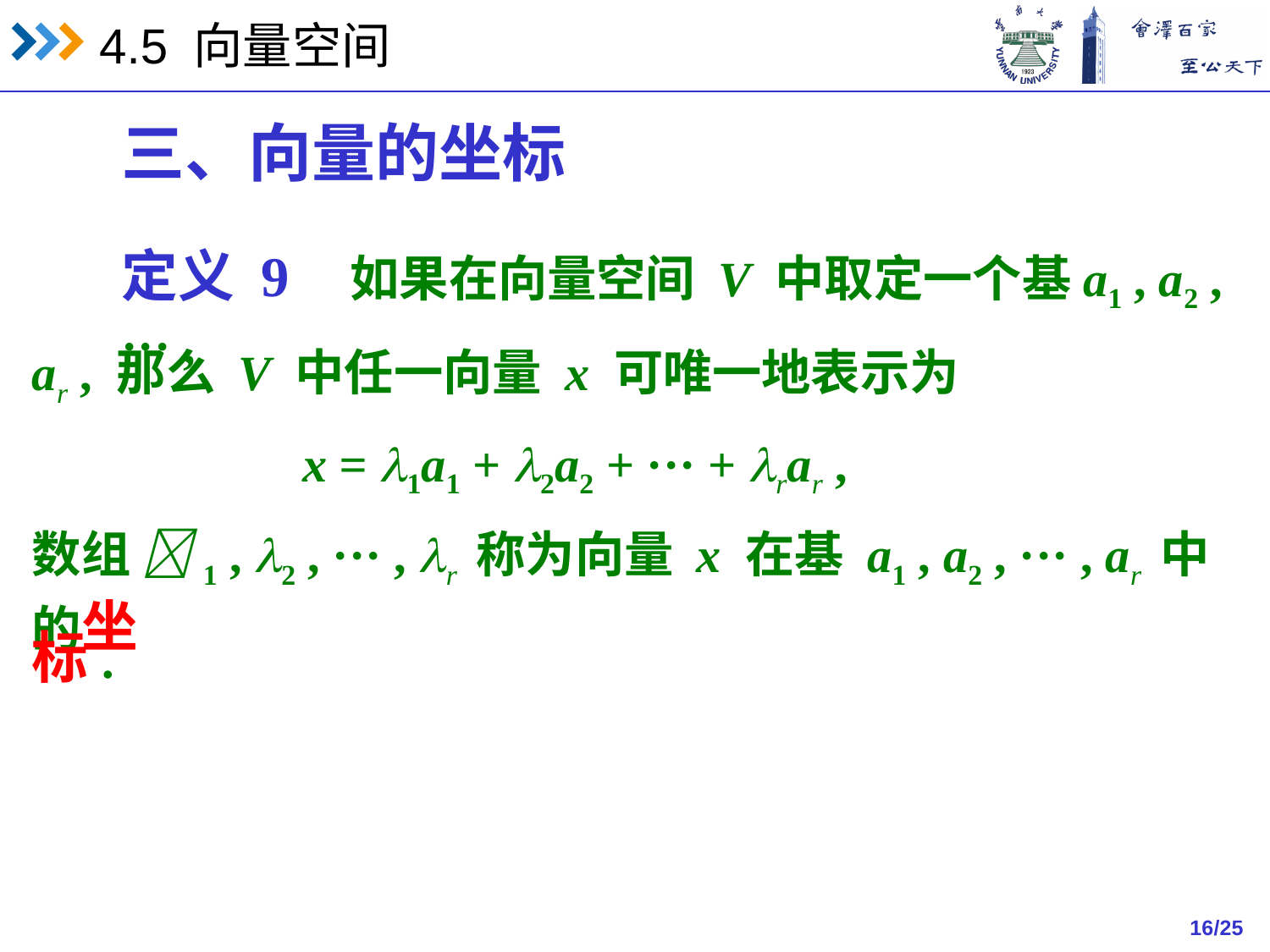

三、向量的坐标
定义 9    如果在向量空间 V 中取定一个基a1 , a2 , ··· ,
ar , 那么 V 中任一向量 x 可唯一地表示为
x = λ1a1 + λ2a2 + ··· + λrar ,
数组 λ1 , λ2 , ··· , λr 称为向量 x 在基 a1 , a2 , ··· , ar 中的坐
标.